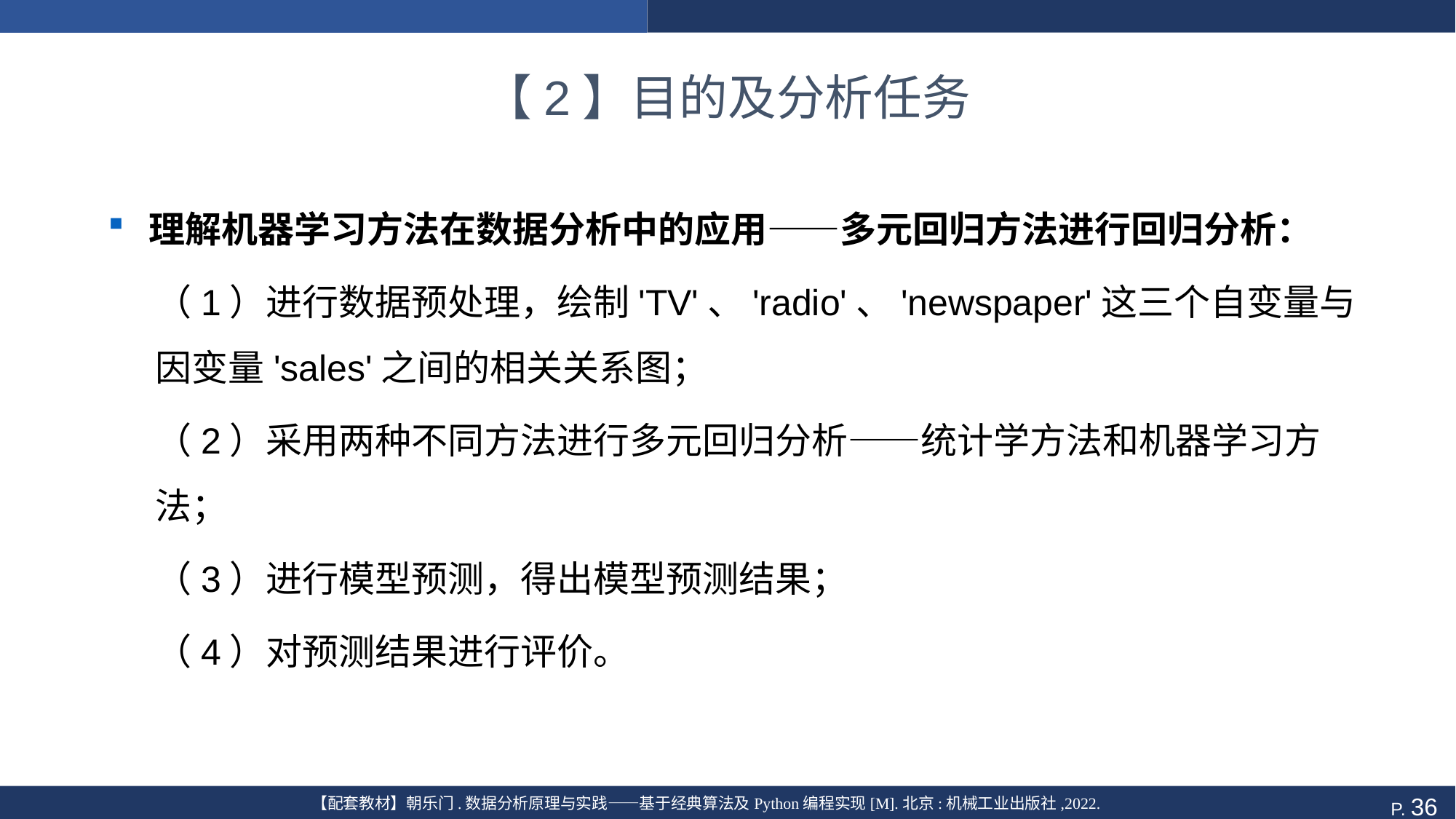

# 【2】目的及分析任务
理解机器学习方法在数据分析中的应用——多元回归方法进行回归分析：
（1）进行数据预处理，绘制'TV'、'radio'、'newspaper'这三个自变量与因变量'sales'之间的相关关系图；
（2）采用两种不同方法进行多元回归分析——统计学方法和机器学习方法；
（3）进行模型预测，得出模型预测结果；
（4）对预测结果进行评价。